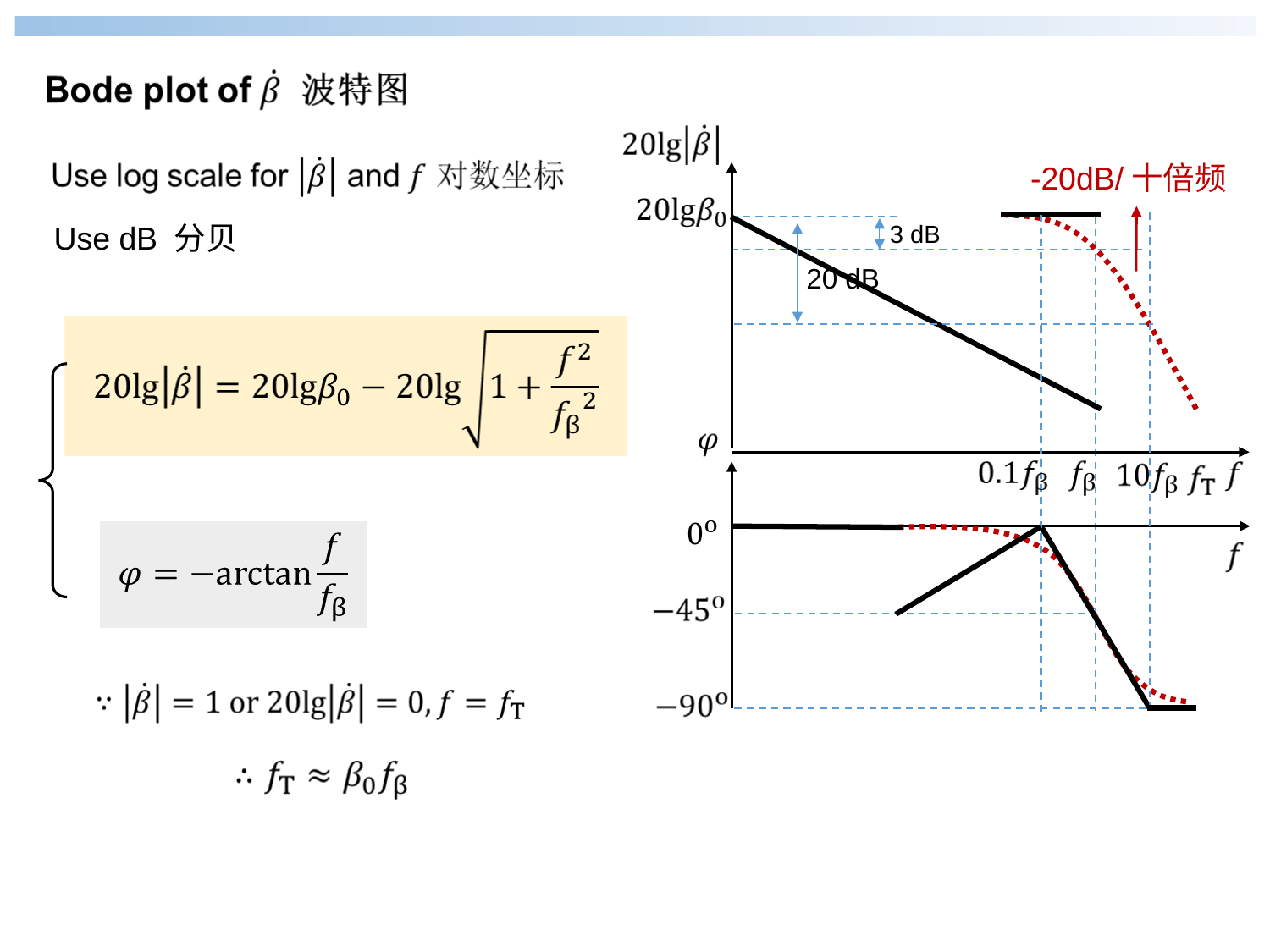

-20dB/十倍频

Use dB 分贝
3 dB

20 dB